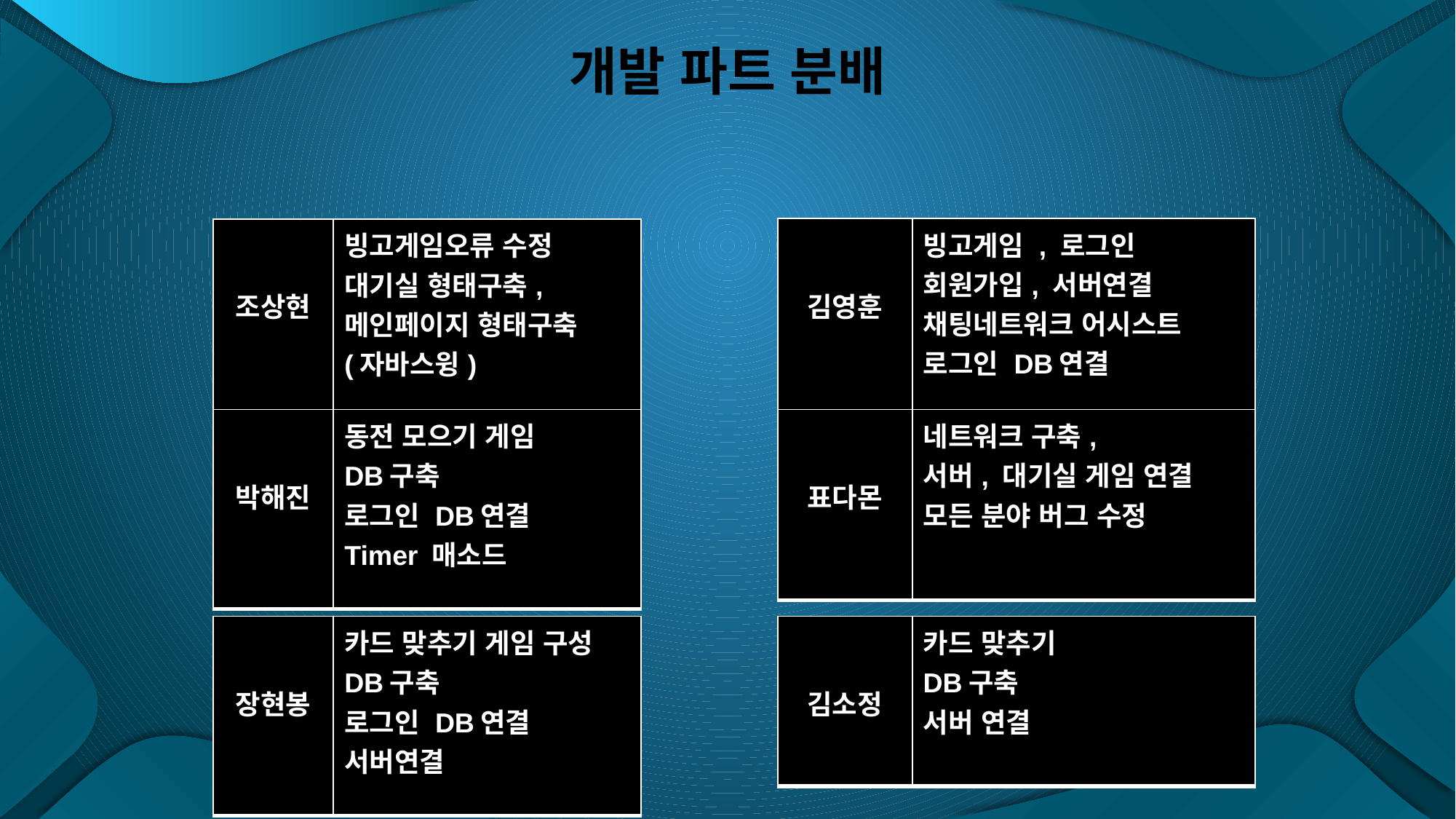

# 개발 파트 분배
| 김영훈 | 빙고게임 , 로그인 회원가입, 서버연결 채팅네트워크 어시스트 로그인 DB연결 |
| --- | --- |
| 조상현 | 빙고게임오류 수정 대기실 형태구축, 메인페이지 형태구축 (자바스윙) |
| --- | --- |
| 박해진 | 동전 모으기 게임 DB구축 로그인 DB연결 Timer 매소드 |
| --- | --- |
| 표다몬 | 네트워크 구축, 서버, 대기실 게임 연결 모든 분야 버그 수정 |
| --- | --- |
| 김소정 | 카드 맞추기 DB구축 서버 연결 |
| --- | --- |
| 장현봉 | 카드 맞추기 게임 구성 DB구축 로그인 DB연결 서버연결 |
| --- | --- |